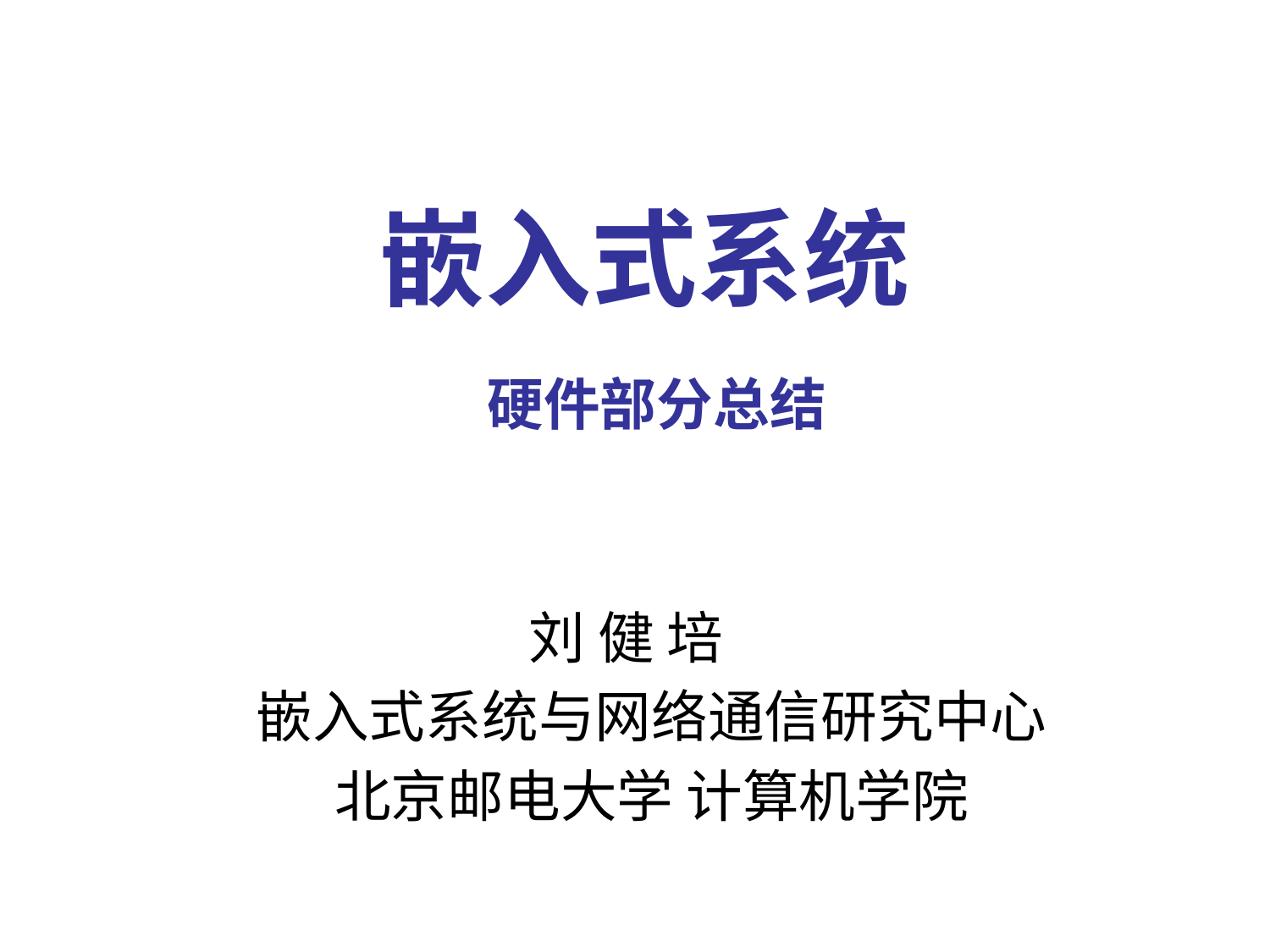

嵌入式系统
 硬件部分总结
刘 健 培
嵌入式系统与网络通信研究中心
北京邮电大学 计算机学院